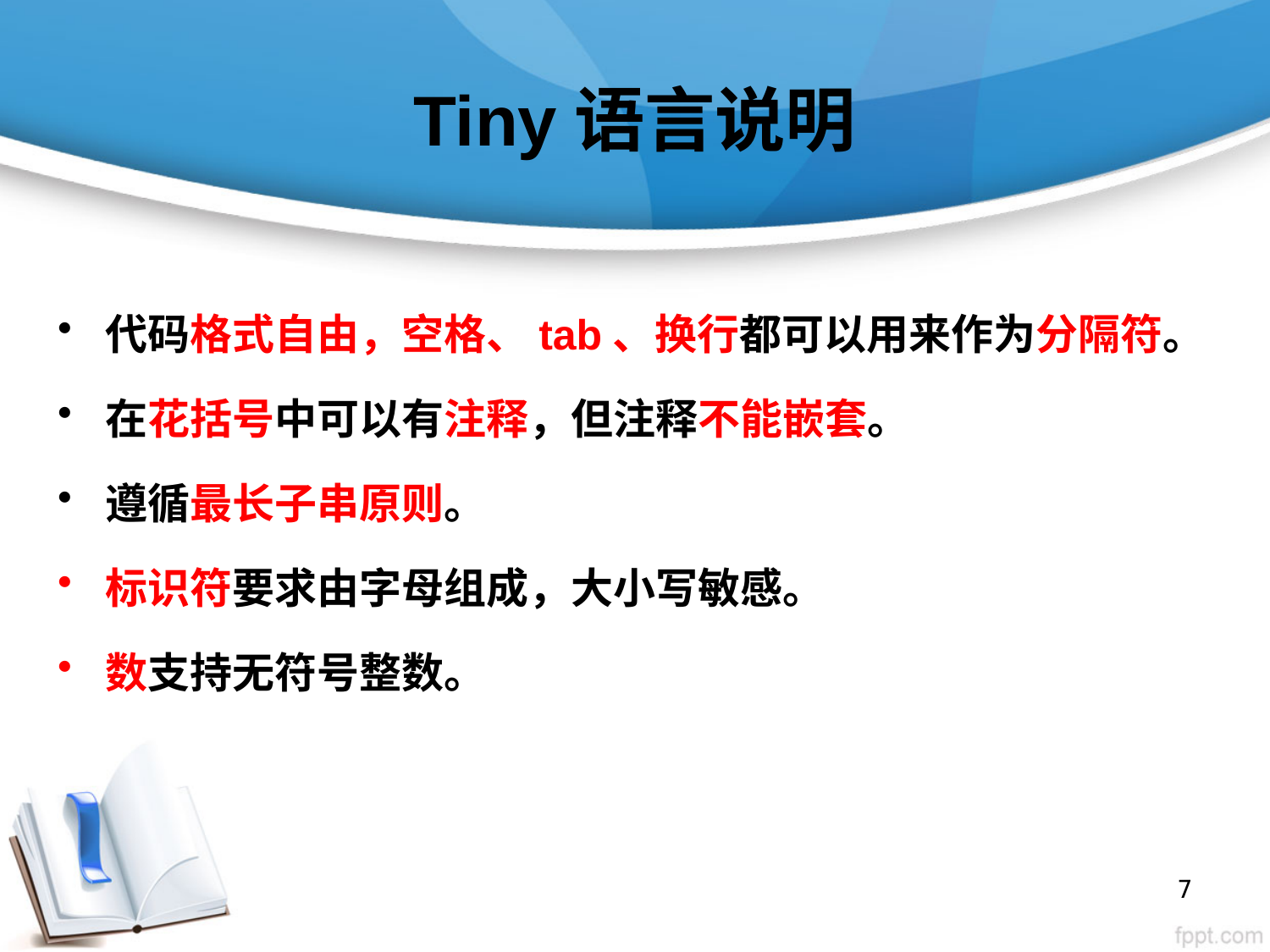

# Tiny语言说明
代码格式自由，空格、tab、换行都可以用来作为分隔符。
在花括号中可以有注释，但注释不能嵌套。
遵循最长子串原则。
标识符要求由字母组成，大小写敏感。
数支持无符号整数。
7